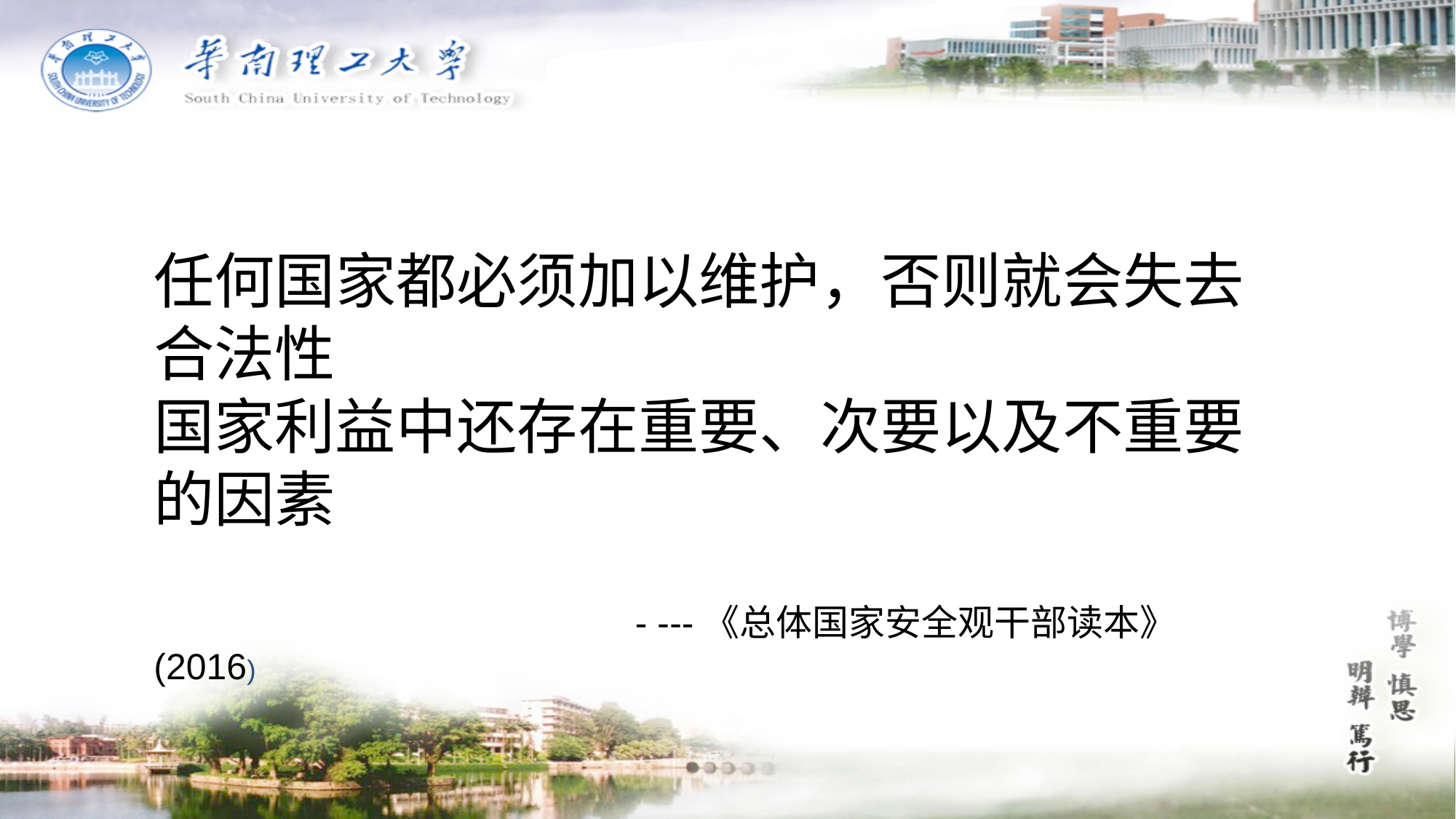

任何国家都必须加以维护，否则就会失去合法性
国家利益中还存在重要、次要以及不重要的因素

                                                               - ---《总体国家安全观干部读本》(2016)